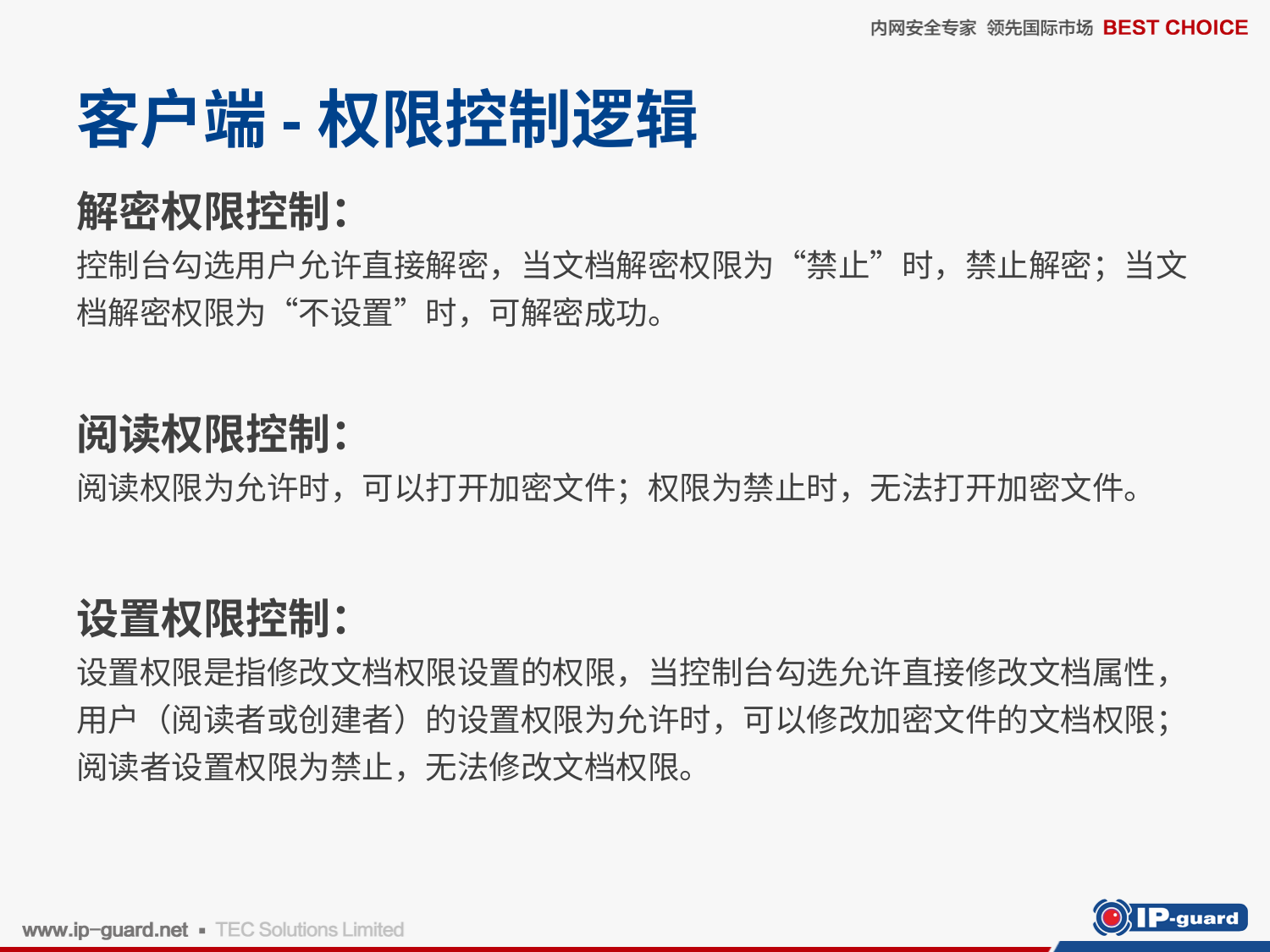

# 客户端-权限控制逻辑
解密权限控制：
控制台勾选用户允许直接解密，当文档解密权限为“禁止”时，禁止解密；当文档解密权限为“不设置”时，可解密成功。

阅读权限控制：
阅读权限为允许时，可以打开加密文件；权限为禁止时，无法打开加密文件。

设置权限控制：
设置权限是指修改文档权限设置的权限，当控制台勾选允许直接修改文档属性，用户（阅读者或创建者）的设置权限为允许时，可以修改加密文件的文档权限；阅读者设置权限为禁止，无法修改文档权限。